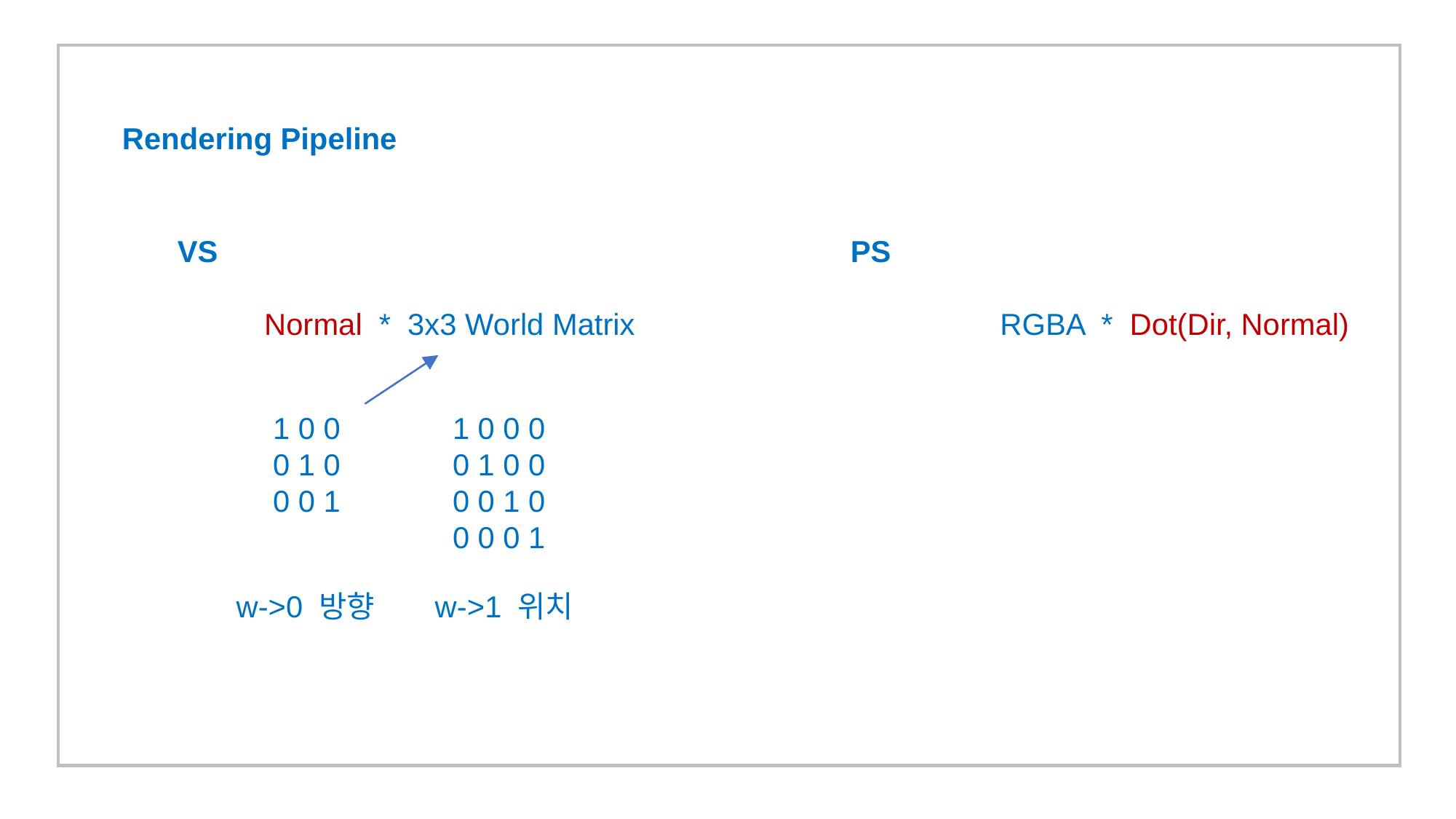

Rendering Pipeline
VS
PS
Normal  *  3x3 World Matrix
RGBA  *  Dot(Dir, Normal)
1 0 0
0 1 0
0 0 1
1 0 0 0
0 1 0 0
0 0 1 0
0 0 0 1
w->1 위치
w->0 방향